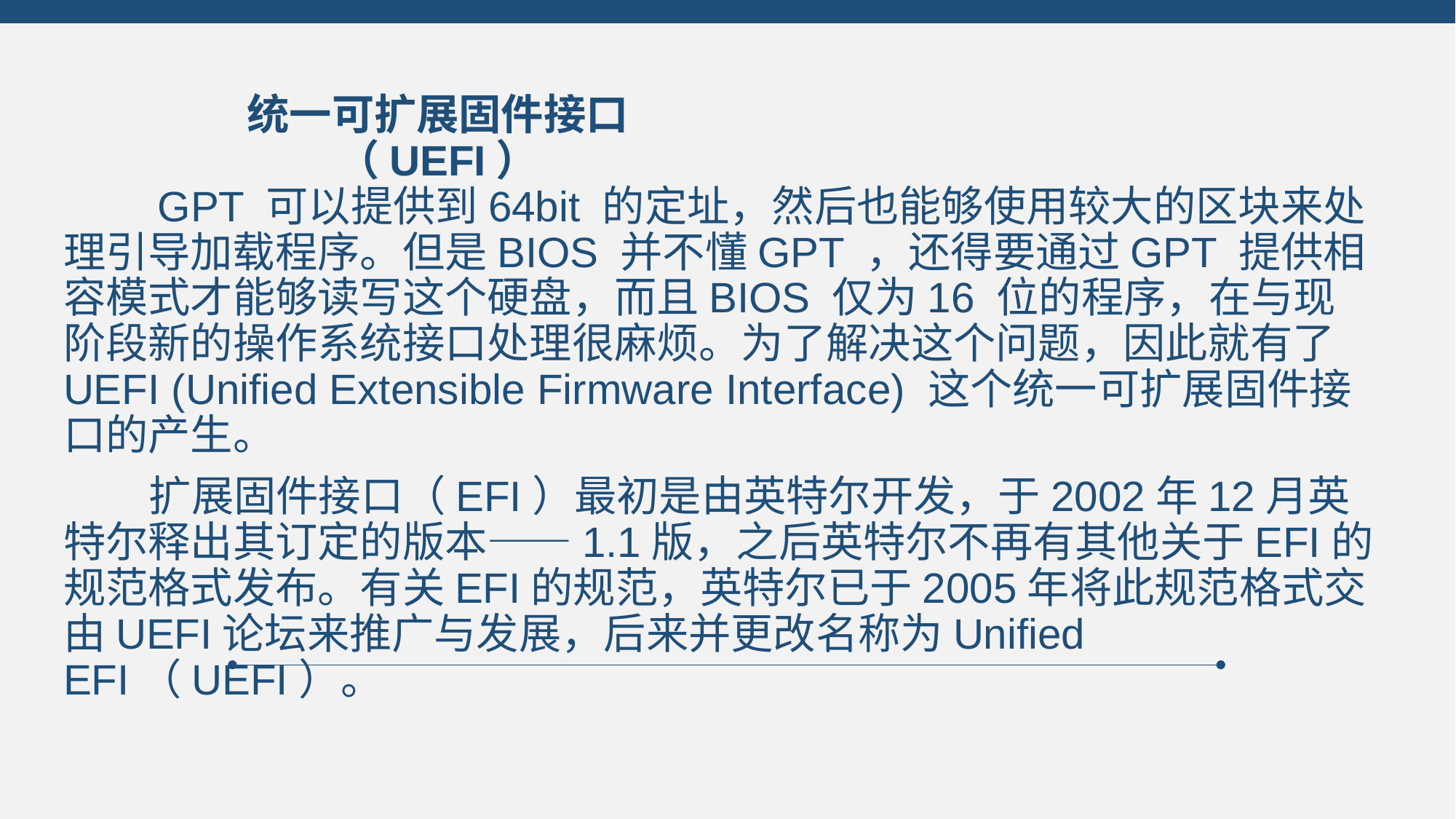

统一可扩展固件接口（UEFI）
        GPT 可以提供到64bit 的定址，然后也能够使用较大的区块来处理引导加载程序。但是BIOS 并不懂GPT ，还得要通过GPT 提供相容模式才能够读写这个硬盘，而且BIOS 仅为16 位的程序，在与现阶段新的操作系统接口处理很麻烦。为了解决这个问题，因此就有了UEFI (Unified Extensible Firmware Interface) 这个统一可扩展固件接口的产生。
        扩展固件接口（EFI）最初是由英特尔开发，于2002年12月英特尔释出其订定的版本——1.1版，之后英特尔不再有其他关于EFI的规范格式发布。有关EFI的规范，英特尔已于2005年将此规范格式交由UEFI论坛来推广与发展，后来并更改名称为Unified EFI（UEFI）。